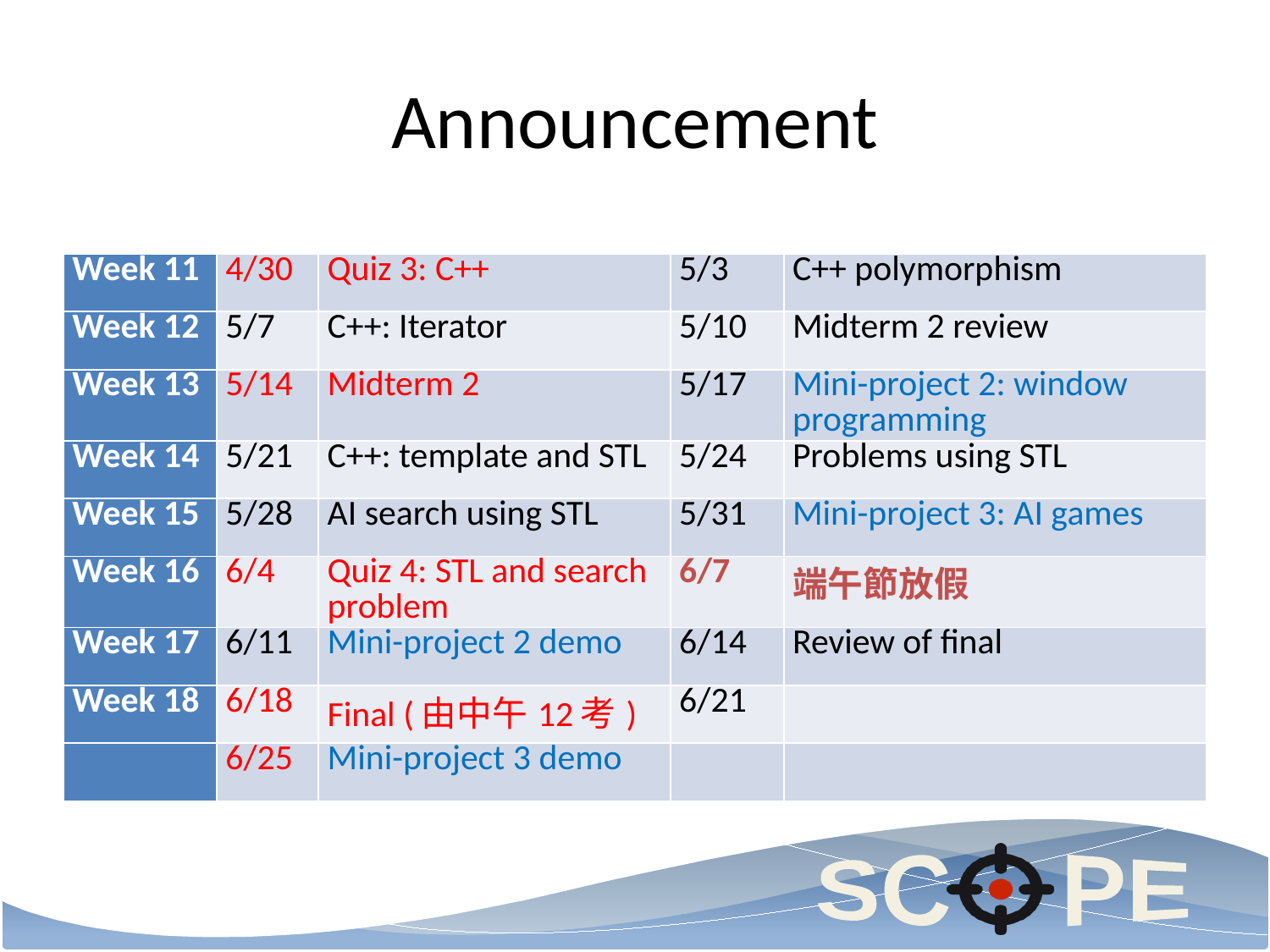

# Announcement
| Week 11 | 4/30 | Quiz 3: C++ | 5/3 | C++ polymorphism |
| --- | --- | --- | --- | --- |
| Week 12 | 5/7 | C++: Iterator | 5/10 | Midterm 2 review |
| Week 13 | 5/14 | Midterm 2 | 5/17 | Mini-project 2: window programming |
| Week 14 | 5/21 | C++: template and STL | 5/24 | Problems using STL |
| Week 15 | 5/28 | AI search using STL | 5/31 | Mini-project 3: AI games |
| Week 16 | 6/4 | Quiz 4: STL and search problem | 6/7 | 端午節放假 |
| Week 17 | 6/11 | Mini-project 2 demo | 6/14 | Review of final |
| Week 18 | 6/18 | Final (由中午12考) | 6/21 |  |
|  | 6/25 | Mini-project 3 demo |  |  |